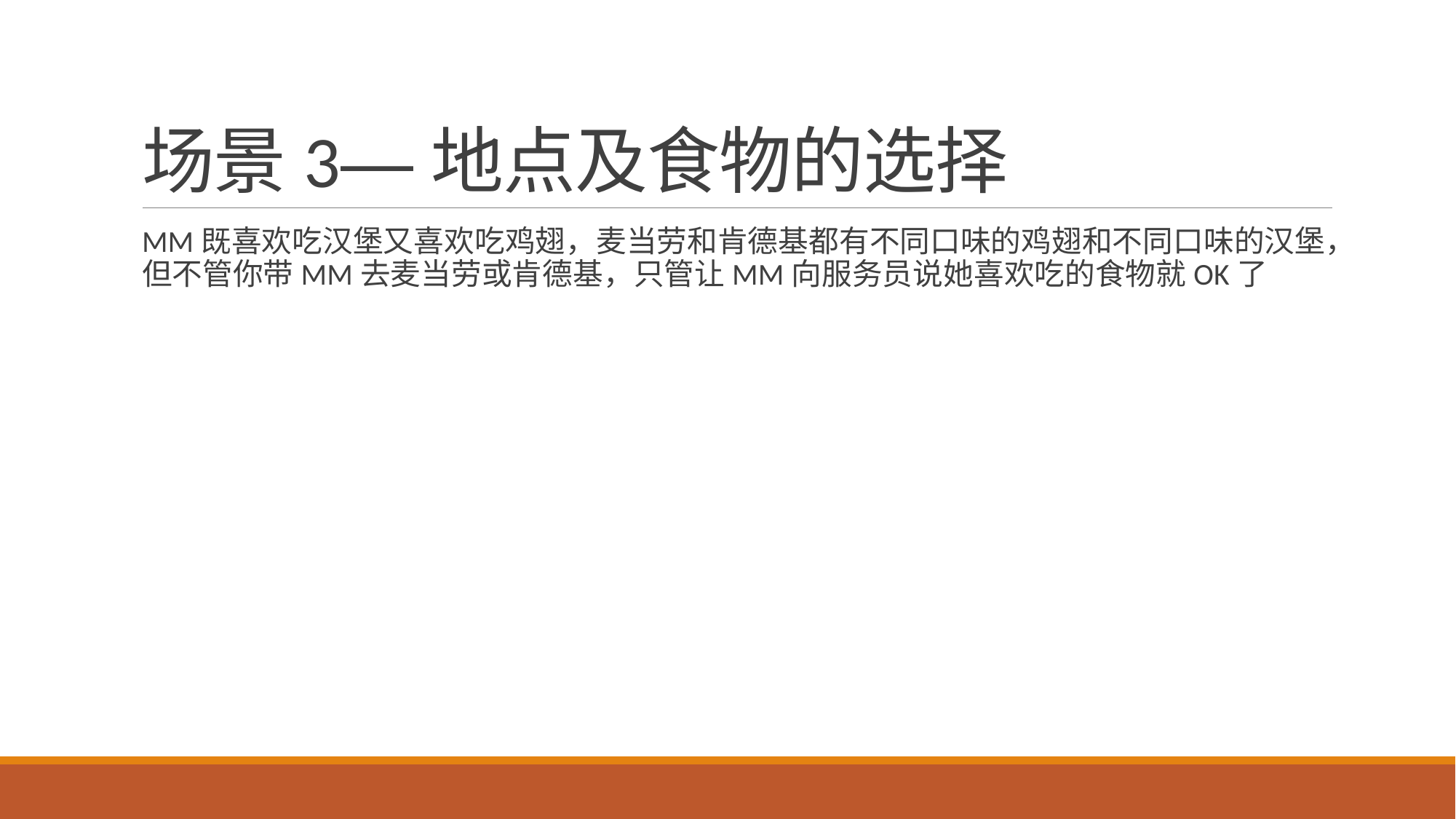

# 场景3—地点及食物的选择
MM既喜欢吃汉堡又喜欢吃鸡翅，麦当劳和肯德基都有不同口味的鸡翅和不同口味的汉堡，但不管你带MM去麦当劳或肯德基，只管让MM向服务员说她喜欢吃的食物就OK了